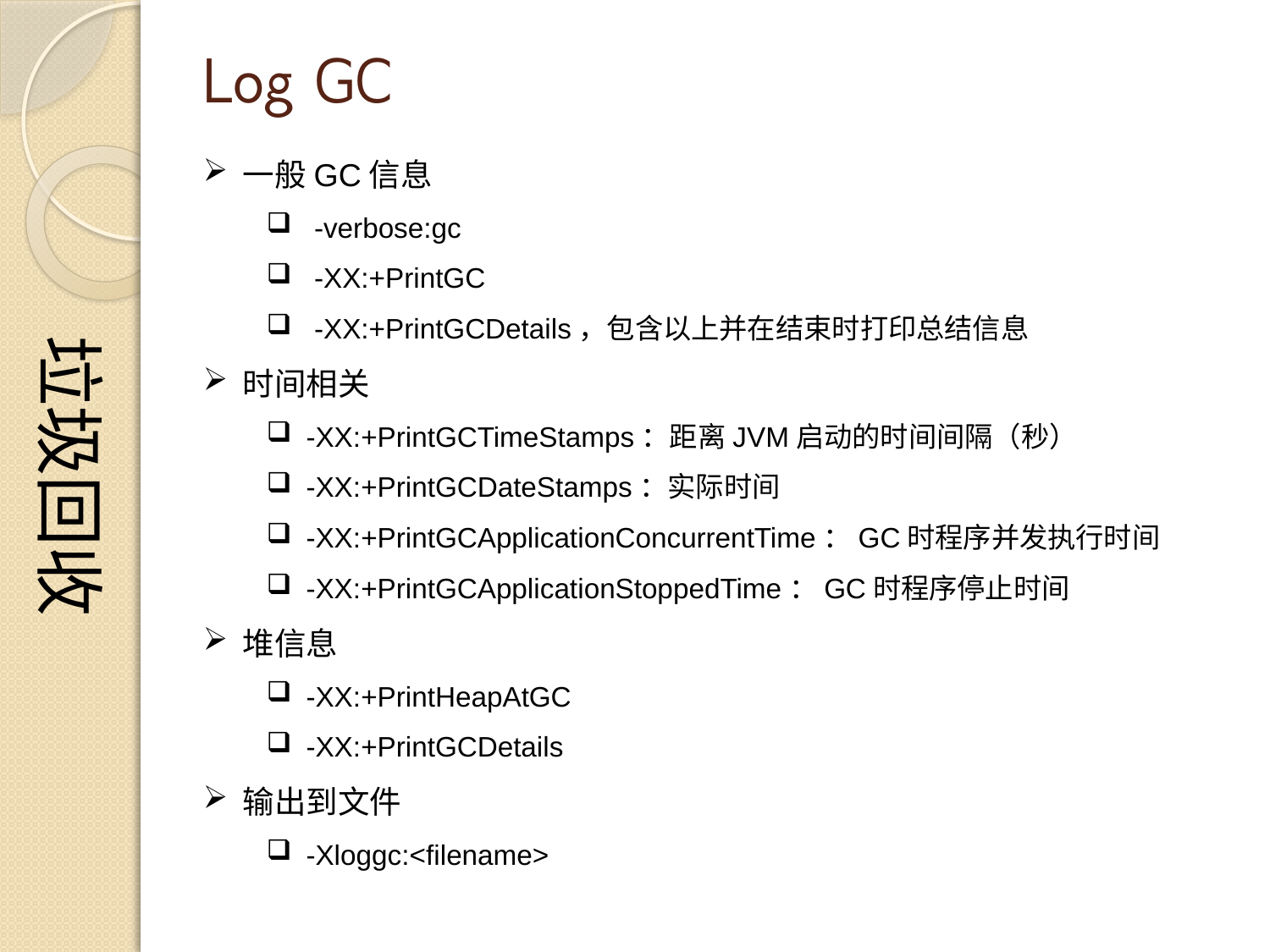

垃圾回收
# Log GC
一般GC信息
-verbose:gc
-XX:+PrintGC
-XX:+PrintGCDetails，包含以上并在结束时打印总结信息
时间相关
-XX:+PrintGCTimeStamps：距离JVM启动的时间间隔（秒）
-XX:+PrintGCDateStamps：实际时间
-XX:+PrintGCApplicationConcurrentTime：GC时程序并发执行时间
-XX:+PrintGCApplicationStoppedTime：GC时程序停止时间
堆信息
-XX:+PrintHeapAtGC
-XX:+PrintGCDetails
输出到文件
-Xloggc:<filename>